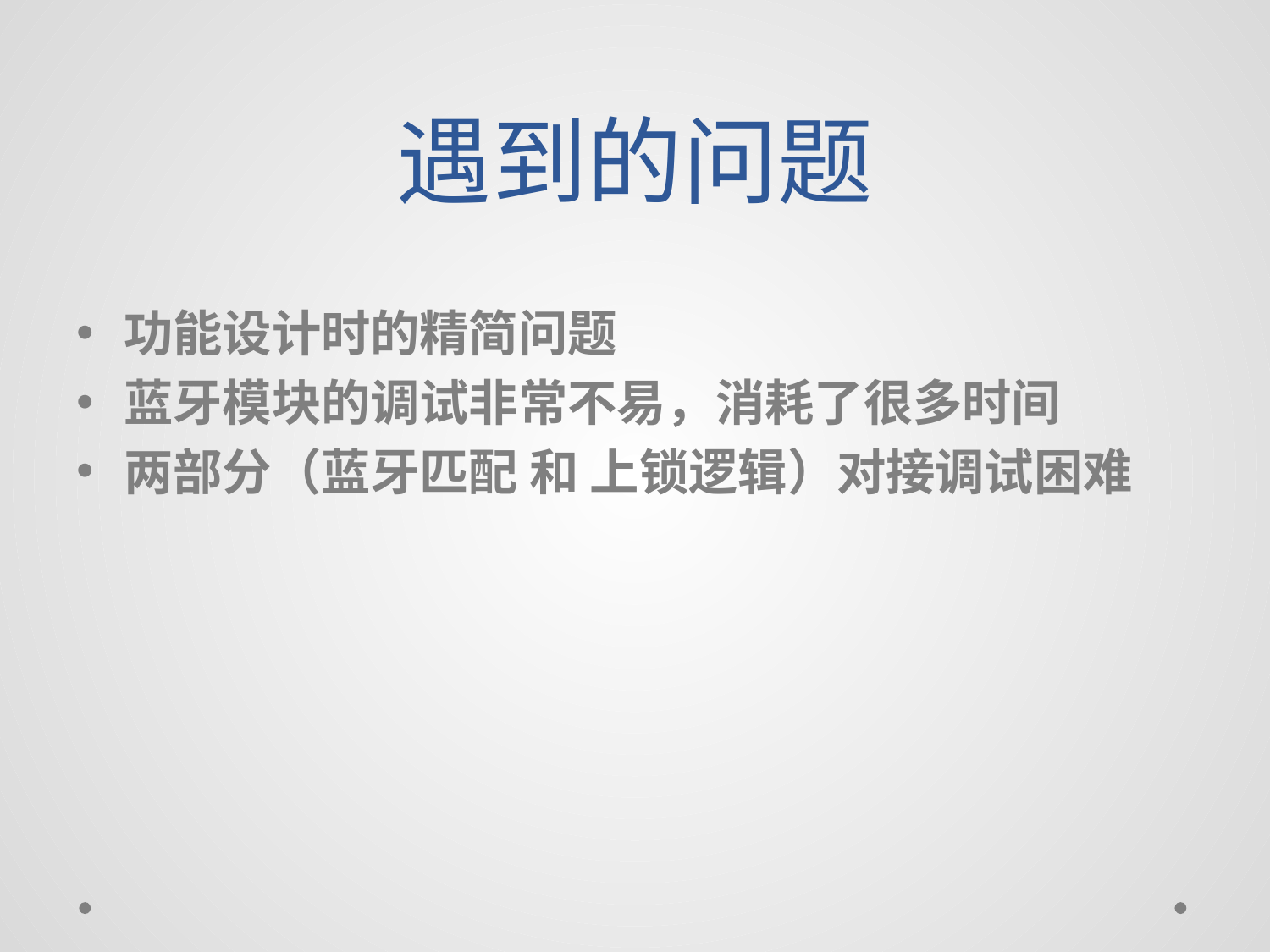

# 遇到的问题
功能设计时的精简问题
蓝牙模块的调试非常不易，消耗了很多时间
两部分（蓝牙匹配 和 上锁逻辑）对接调试困难